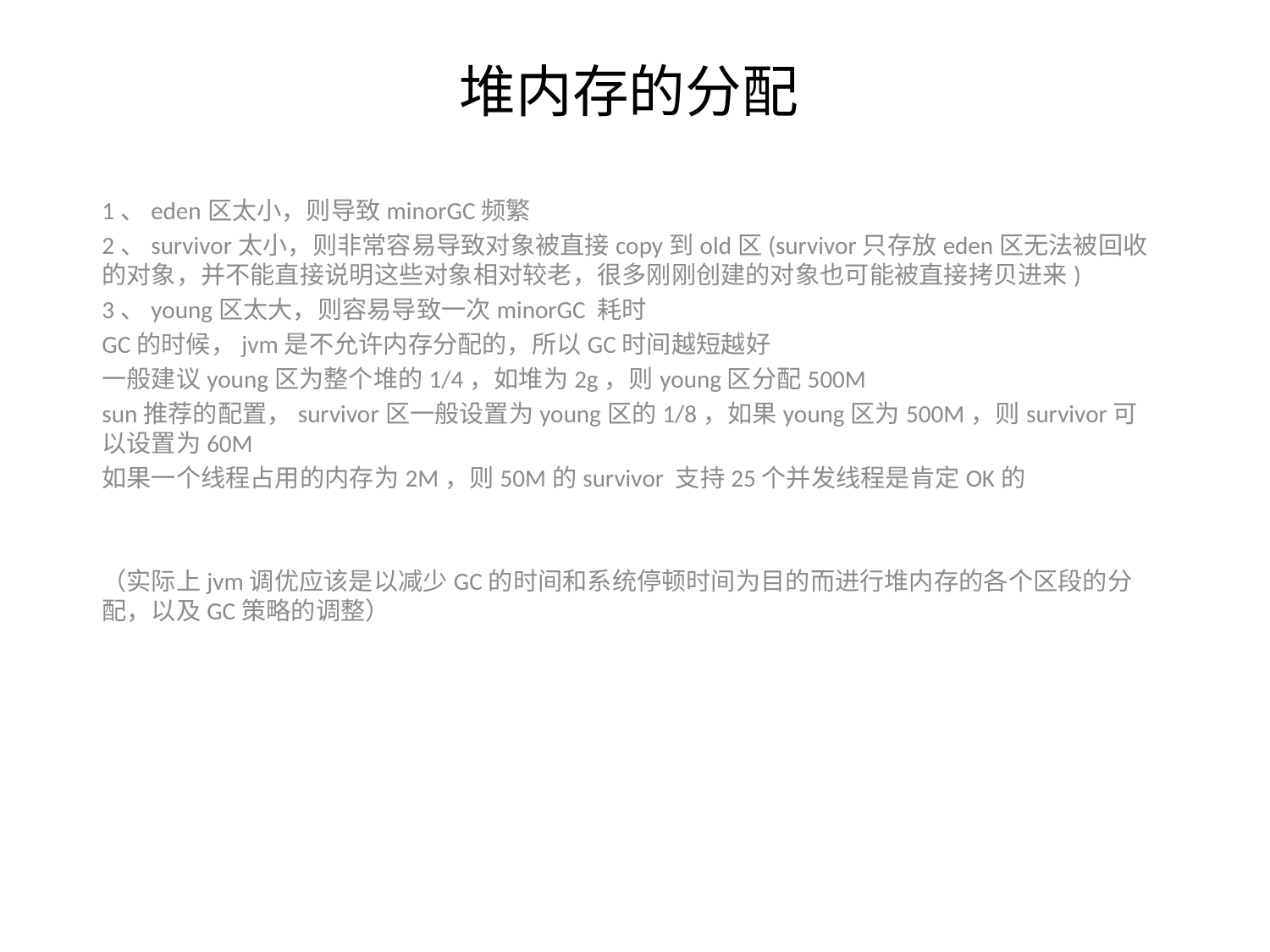

# 堆内存的分配
1、eden区太小，则导致minorGC频繁
2、survivor太小，则非常容易导致对象被直接copy到old区(survivor只存放eden区无法被回收的对象，并不能直接说明这些对象相对较老，很多刚刚创建的对象也可能被直接拷贝进来)
3、young区太大，则容易导致一次minorGC 耗时
GC的时候，jvm是不允许内存分配的，所以GC时间越短越好
一般建议young区为整个堆的1/4，如堆为2g，则young区分配500M
sun推荐的配置，survivor区一般设置为young区的1/8，如果young区为500M，则survivor可以设置为60M
如果一个线程占用的内存为2M，则50M的survivor 支持25个并发线程是肯定OK的

（实际上jvm调优应该是以减少GC的时间和系统停顿时间为目的而进行堆内存的各个区段的分配，以及GC策略的调整）